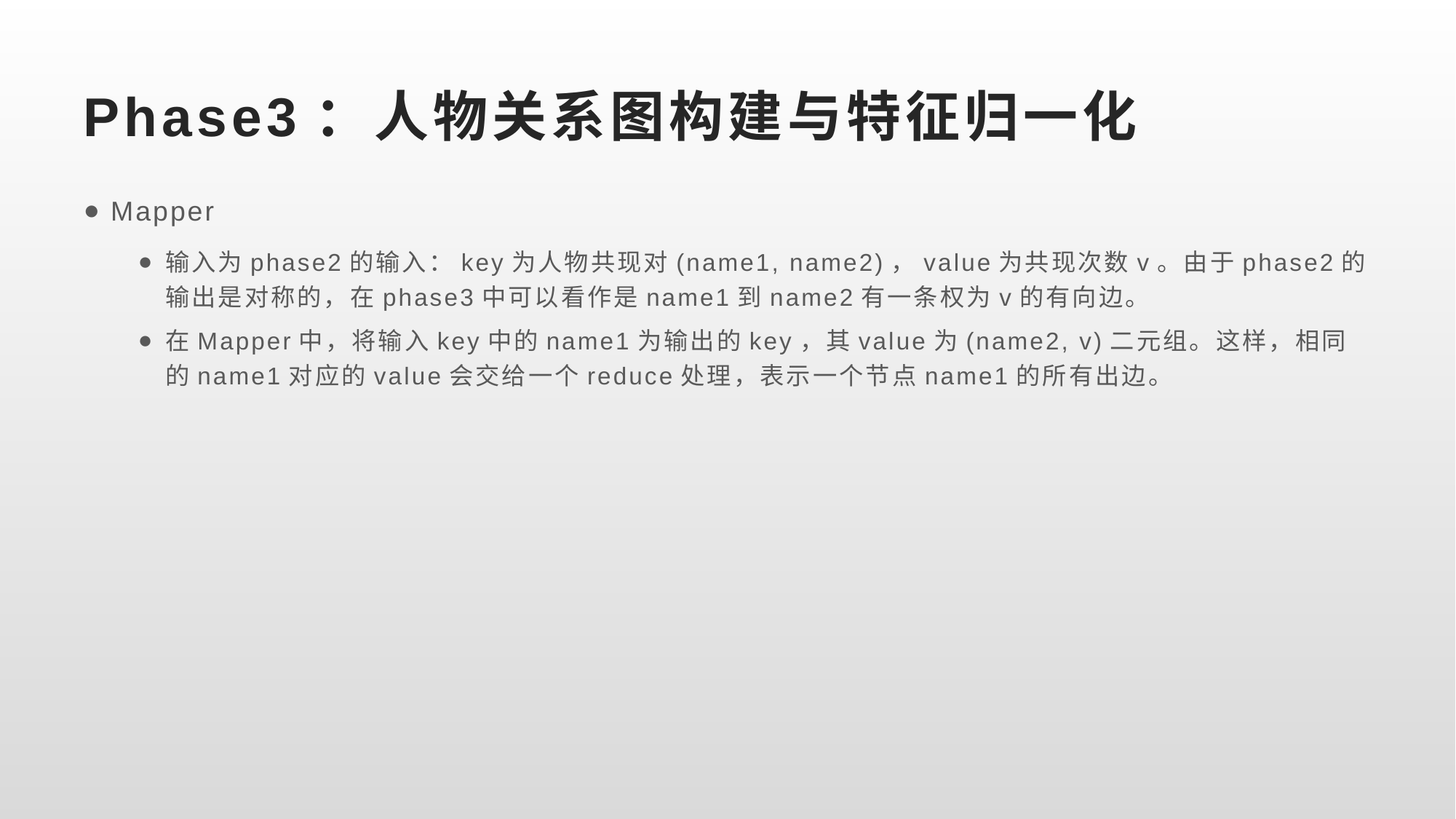

# Phase3：人物关系图构建与特征归一化
Mapper
输入为phase2的输入：key为人物共现对(name1, name2)，value为共现次数v。由于phase2的输出是对称的，在phase3中可以看作是name1到name2有一条权为v的有向边。
在Mapper中，将输入key中的name1为输出的key，其value为(name2, v)二元组。这样，相同的name1对应的value会交给一个reduce处理，表示一个节点name1的所有出边。